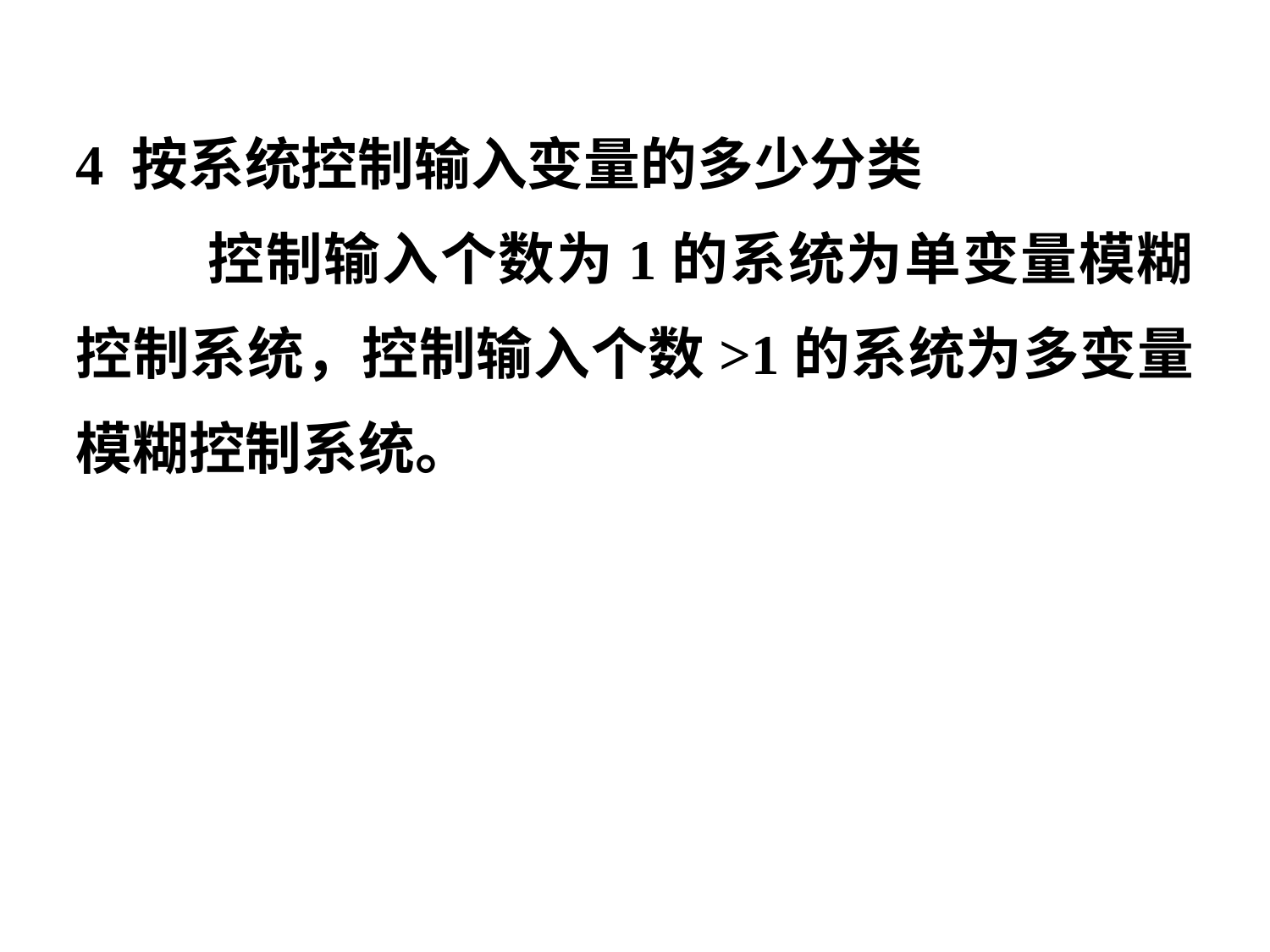

4 按系统控制输入变量的多少分类
        控制输入个数为1的系统为单变量模糊控制系统，控制输入个数>1的系统为多变量模糊控制系统。